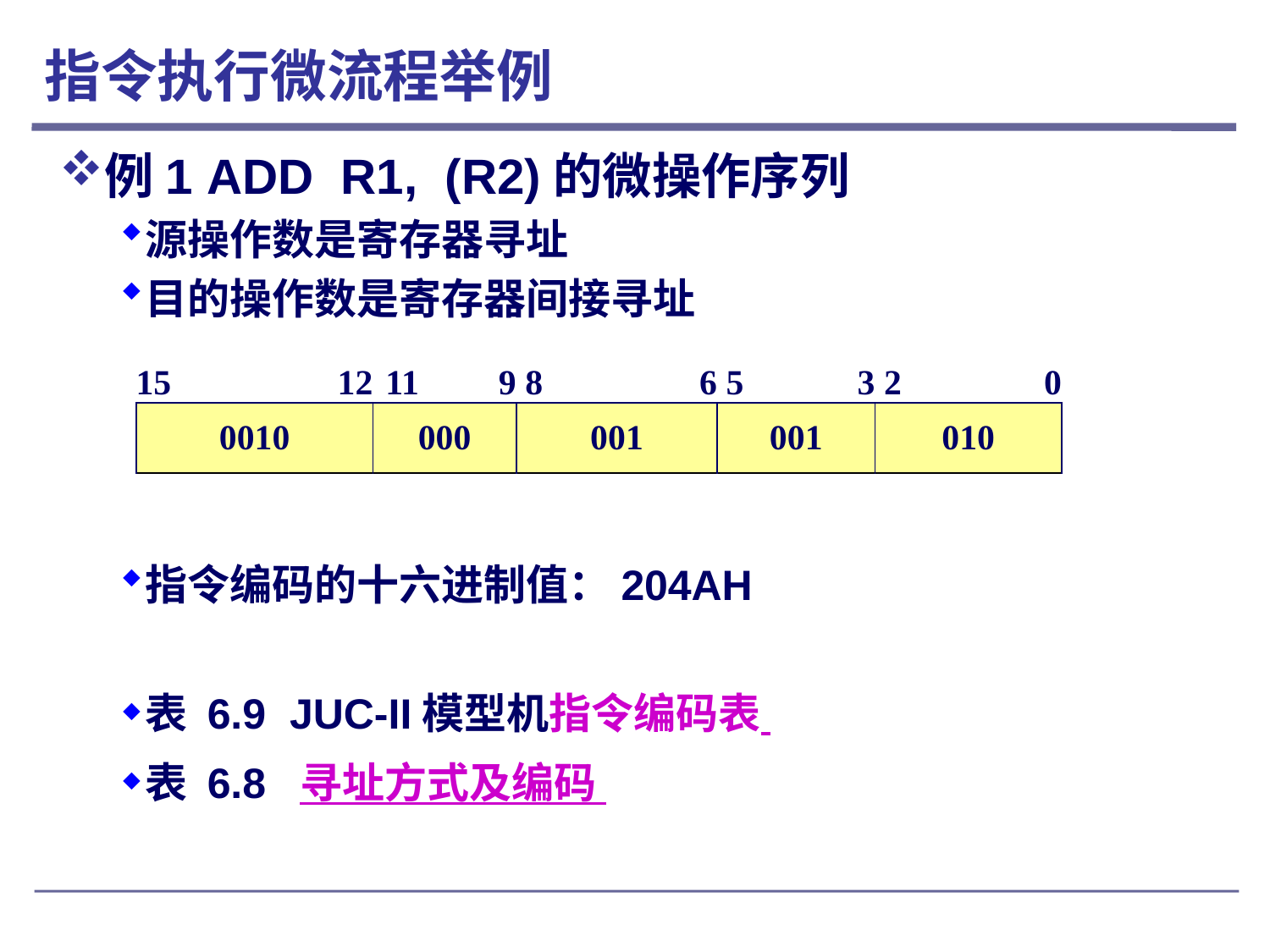

# 指令执行微流程举例
例1 ADD  R1,  (R2)的微操作序列
源操作数是寄存器寻址
目的操作数是寄存器间接寻址

指令编码的十六进制值：204AH

表 6.9  JUC-II模型机指令编码表
表 6.8  寻址方式及编码
| 15 | 12 | 11 | 9 | 8 | 6 | 5 | 3 | 2 | 0 |
| --- | --- | --- | --- | --- | --- | --- | --- | --- | --- |
| 0010 |  | 000 |  | 001 |  | 001 |  | 010 |  |
10